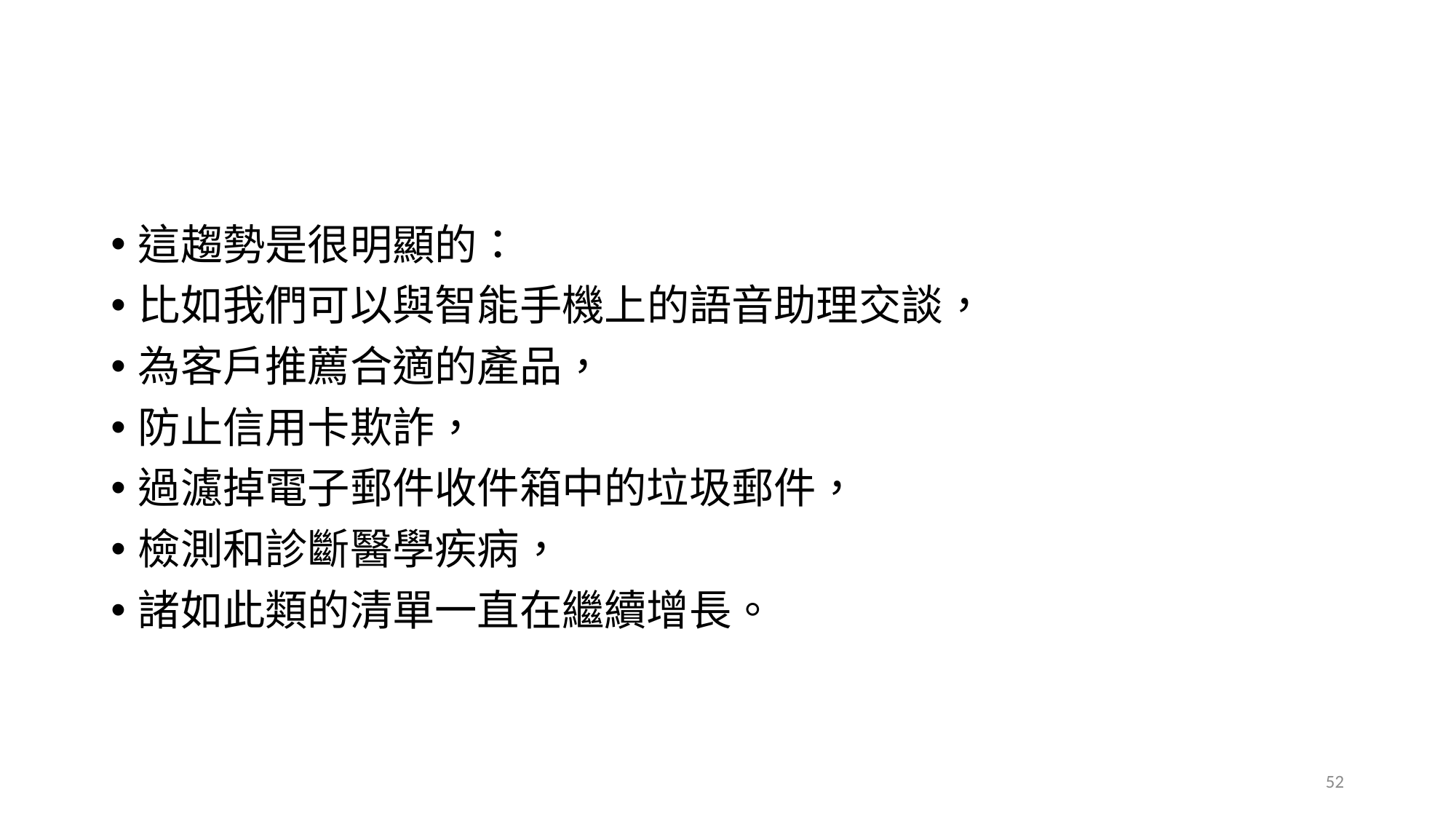

#
這趨勢是很明顯的：
比如我們可以與智能手機上的語音助理交談，
為客戶推薦合適的產品，
防止信用卡欺詐，
過濾掉電子郵件收件箱中的垃圾郵件，
檢測和診斷醫學疾病，
諸如此類的清單一直在繼續增長。
52